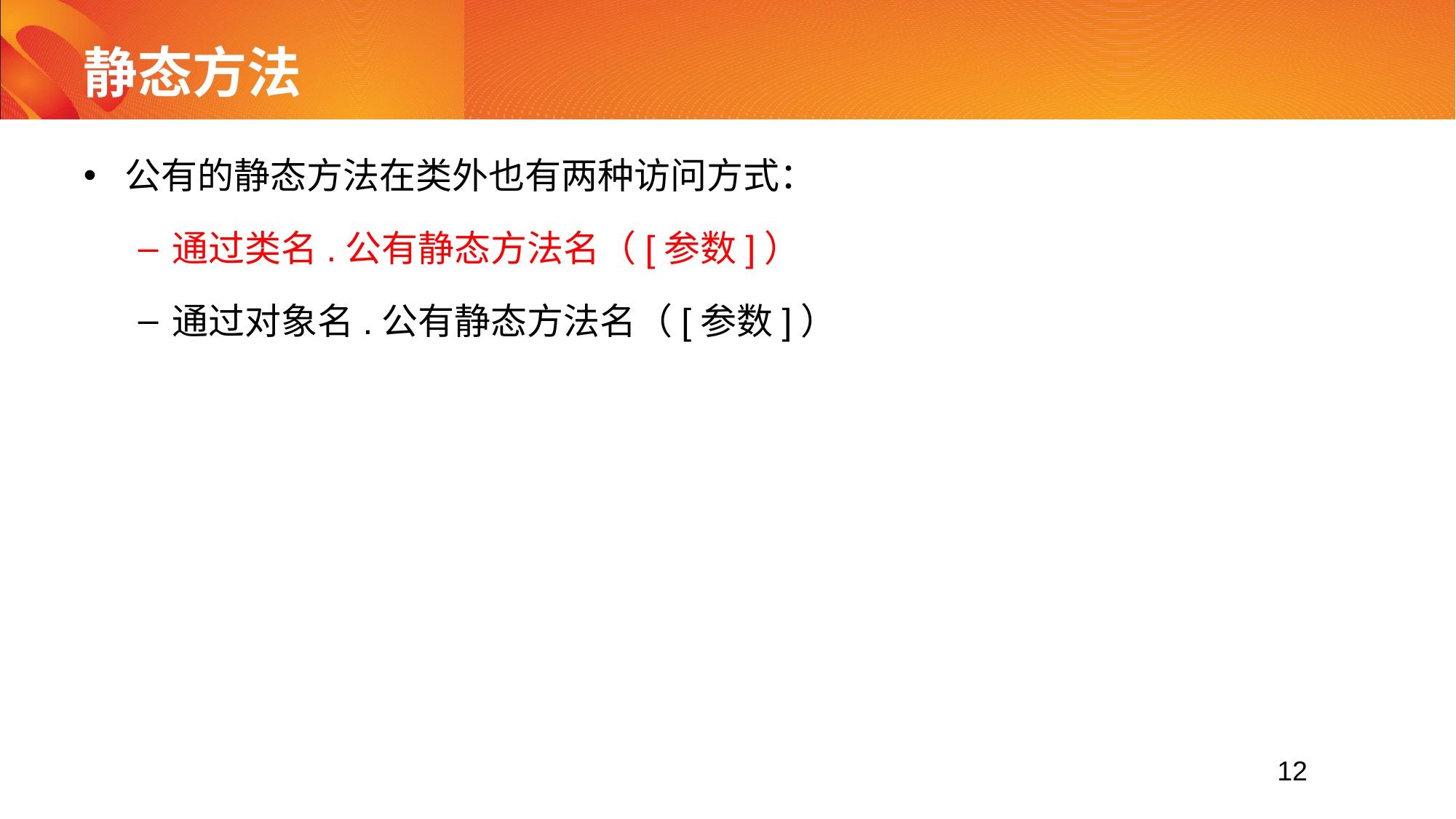

# 静态方法
公有的静态方法在类外也有两种访问方式：
通过类名.公有静态方法名（[参数]）
通过对象名.公有静态方法名（[参数]）